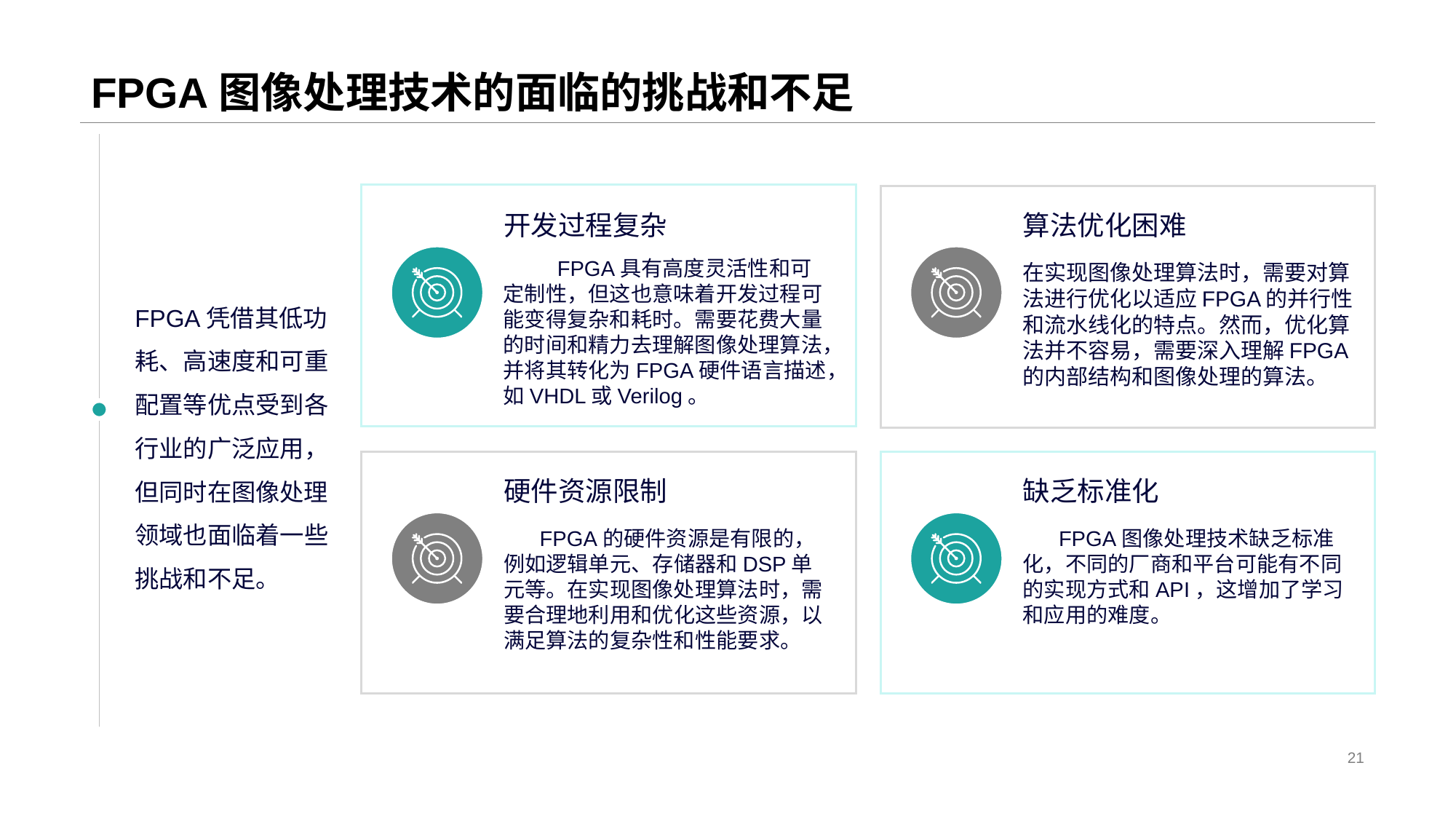

# FPGA图像处理技术的面临的挑战和不足

开发过程复杂
         FPGA具有高度灵活性和可定制性，但这也意味着开发过程可能变得复杂和耗时。需要花费大量的时间和精力去理解图像处理算法，并将其转化为FPGA硬件语言描述，如VHDL或Verilog。

算法优化困难
在实现图像处理算法时，需要对算法进行优化以适应FPGA的并行性和流水线化的特点。然而，优化算法并不容易，需要深入理解FPGA的内部结构和图像处理的算法。

硬件资源限制
      FPGA的硬件资源是有限的，例如逻辑单元、存储器和DSP单元等。在实现图像处理算法时，需要合理地利用和优化这些资源，以满足算法的复杂性和性能要求。

缺乏标准化
      FPGA图像处理技术缺乏标准化，不同的厂商和平台可能有不同的实现方式和API，这增加了学习和应用的难度。

FPGA凭借其低功耗、高速度和可重配置等优点受到各行业的广泛应用，但同时在图像处理领域也面临着一些挑战和不足。

21